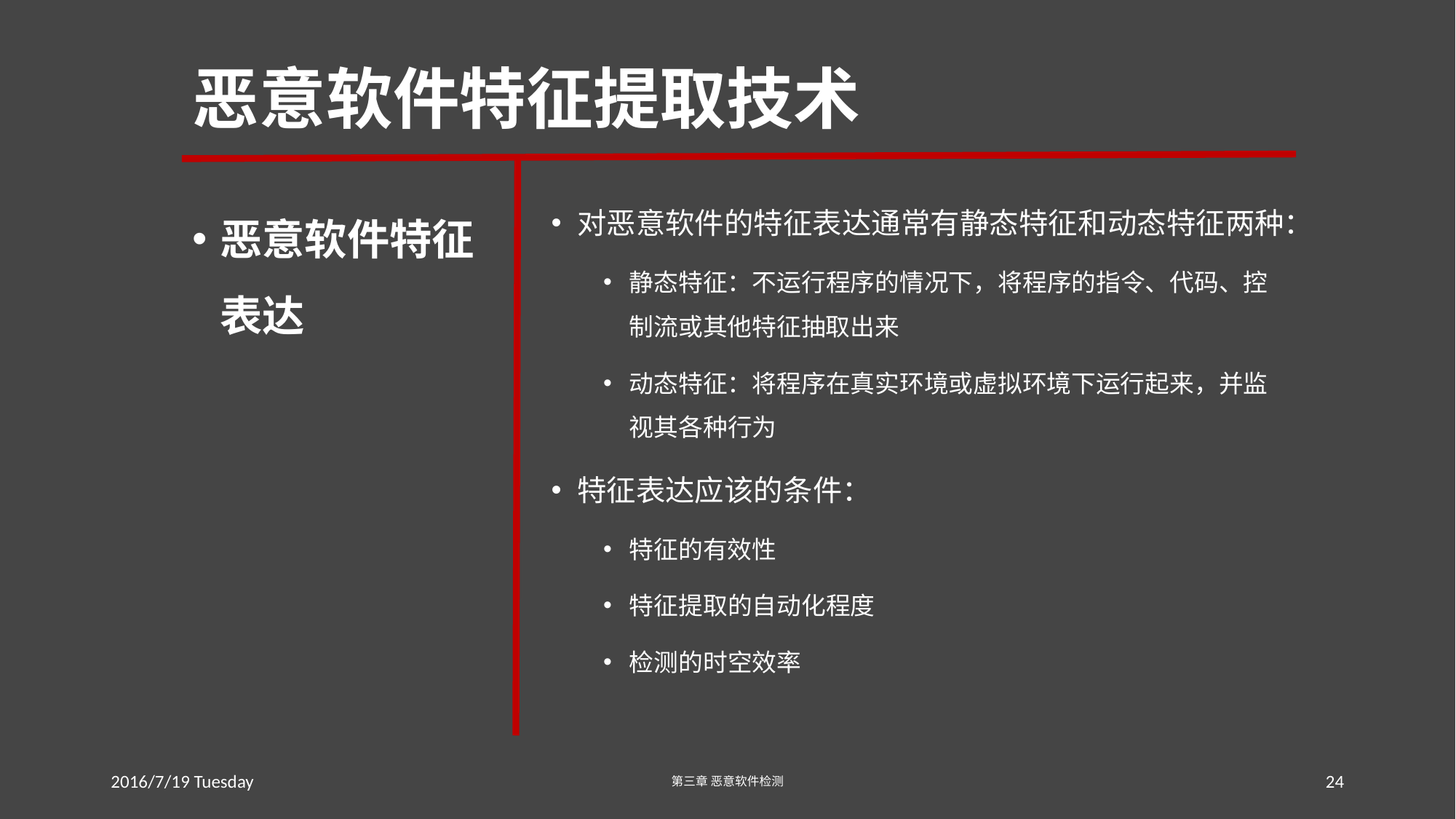

# 恶意软件特征提取技术
恶意软件特征表达
对恶意软件的特征表达通常有静态特征和动态特征两种：
静态特征：不运行程序的情况下，将程序的指令、代码、控制流或其他特征抽取出来
动态特征：将程序在真实环境或虚拟环境下运行起来，并监视其各种行为
特征表达应该的条件：
特征的有效性
特征提取的自动化程度
检测的时空效率

2016/7/19 Tuesday
第三章 恶意软件检测
24